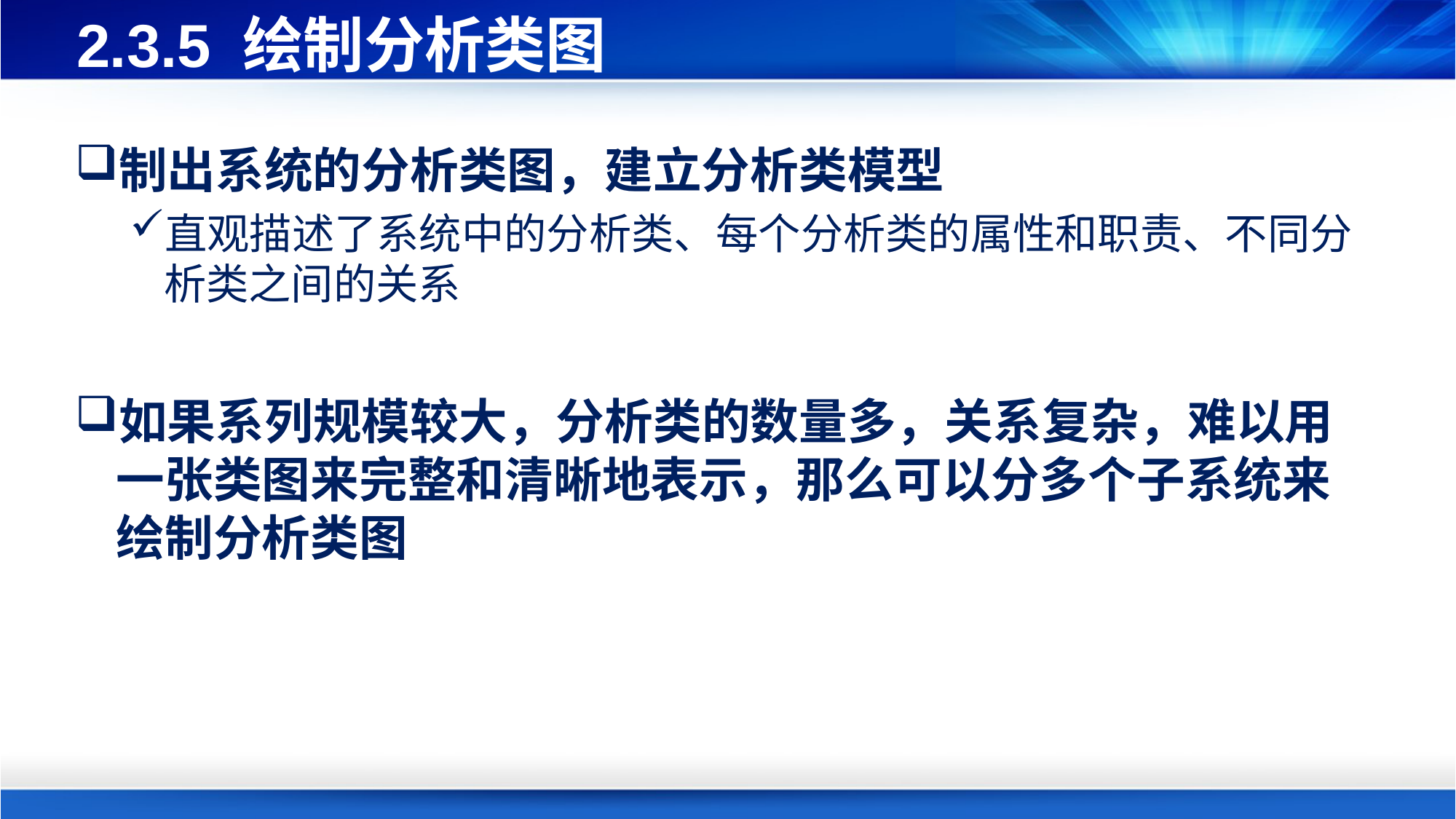

# 2.3.5 绘制分析类图
制出系统的分析类图，建立分析类模型
直观描述了系统中的分析类、每个分析类的属性和职责、不同分析类之间的关系

如果系列规模较大，分析类的数量多，关系复杂，难以用一张类图来完整和清晰地表示，那么可以分多个子系统来绘制分析类图